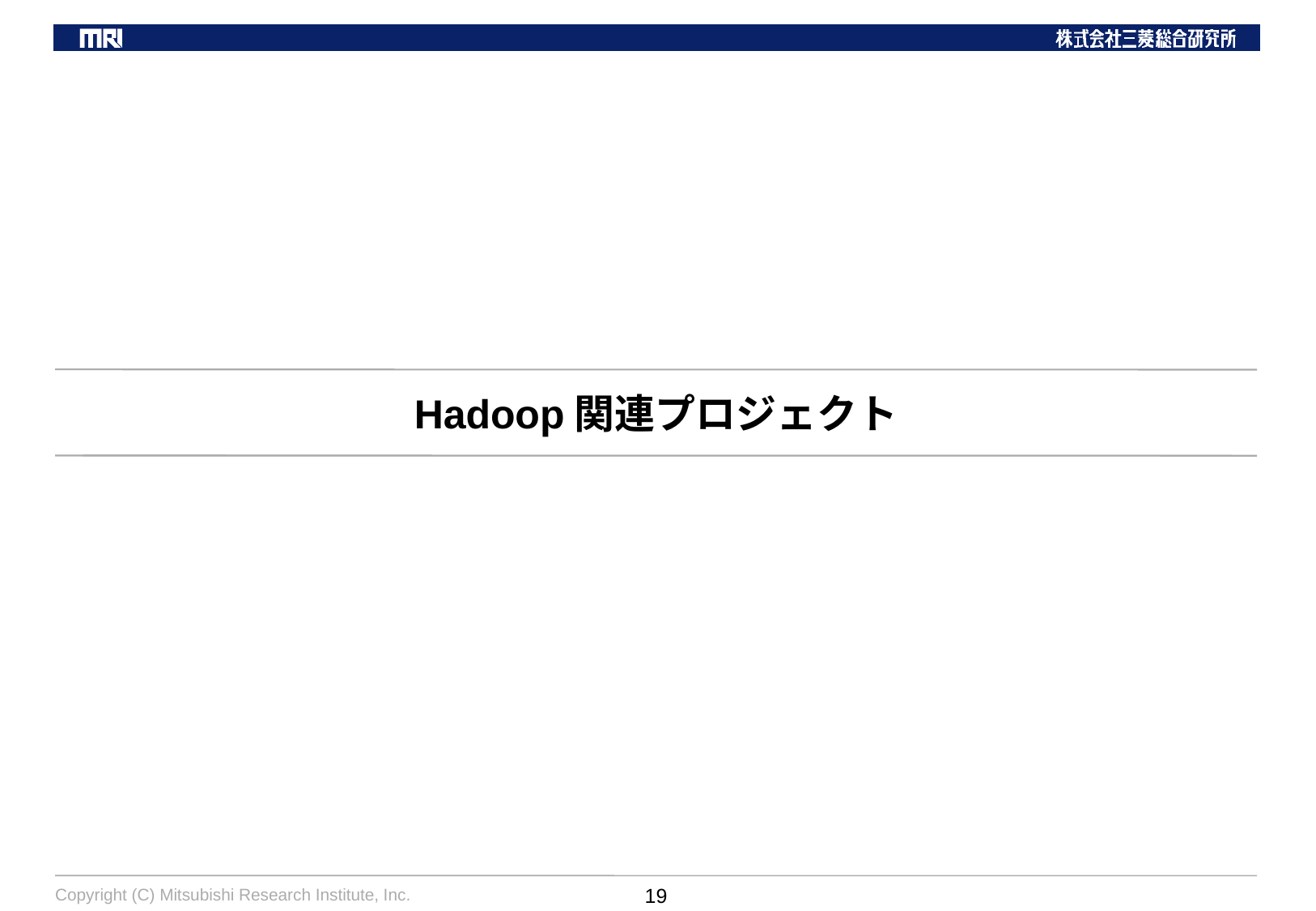

# Hadoop関連プロジェクト

Copyright (C) Mitsubishi Research Institute, Inc.
19